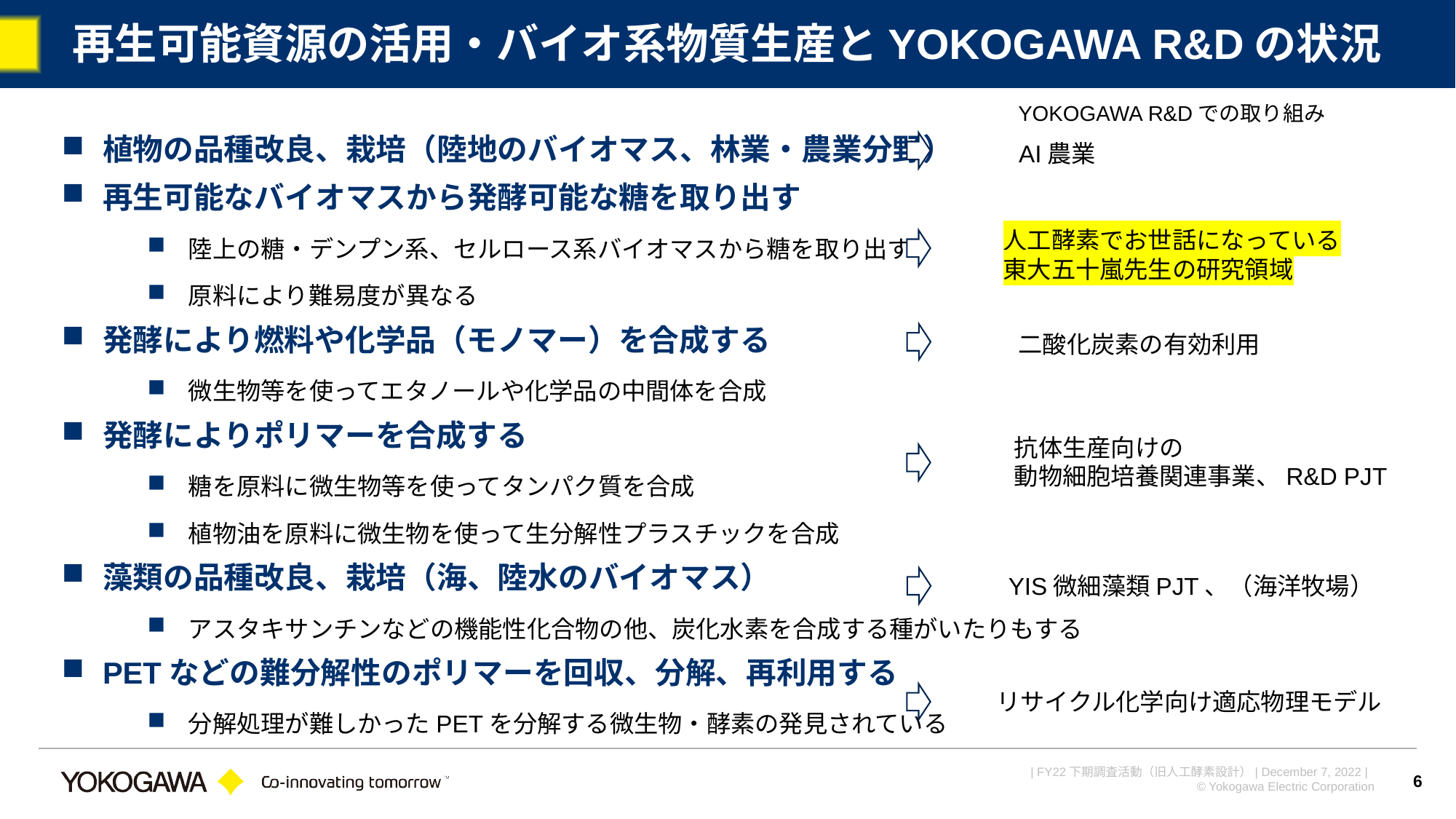

# 再生可能資源の活用・バイオ系物質生産とYOKOGAWA R&Dの状況
YOKOGAWA R&Dでの取り組み
植物の品種改良、栽培（陸地のバイオマス、林業・農業分野）
再生可能なバイオマスから発酵可能な糖を取り出す
陸上の糖・デンプン系、セルロース系バイオマスから糖を取り出す
原料により難易度が異なる
発酵により燃料や化学品（モノマー）を合成する
微生物等を使ってエタノールや化学品の中間体を合成
発酵によりポリマーを合成する
糖を原料に微生物等を使ってタンパク質を合成
植物油を原料に微生物を使って生分解性プラスチックを合成
藻類の品種改良、栽培（海、陸水のバイオマス）
アスタキサンチンなどの機能性化合物の他、炭化水素を合成する種がいたりもする
PETなどの難分解性のポリマーを回収、分解、再利用する
分解処理が難しかったPETを分解する微生物・酵素の発見されている

AI農業
人工酵素でお世話になっている
東大五十嵐先生の研究領域

二酸化炭素の有効利用

抗体生産向けの
動物細胞培養関連事業、R&D PJT

YIS微細藻類PJT、（海洋牧場）

リサイクル化学向け適応物理モデル

6